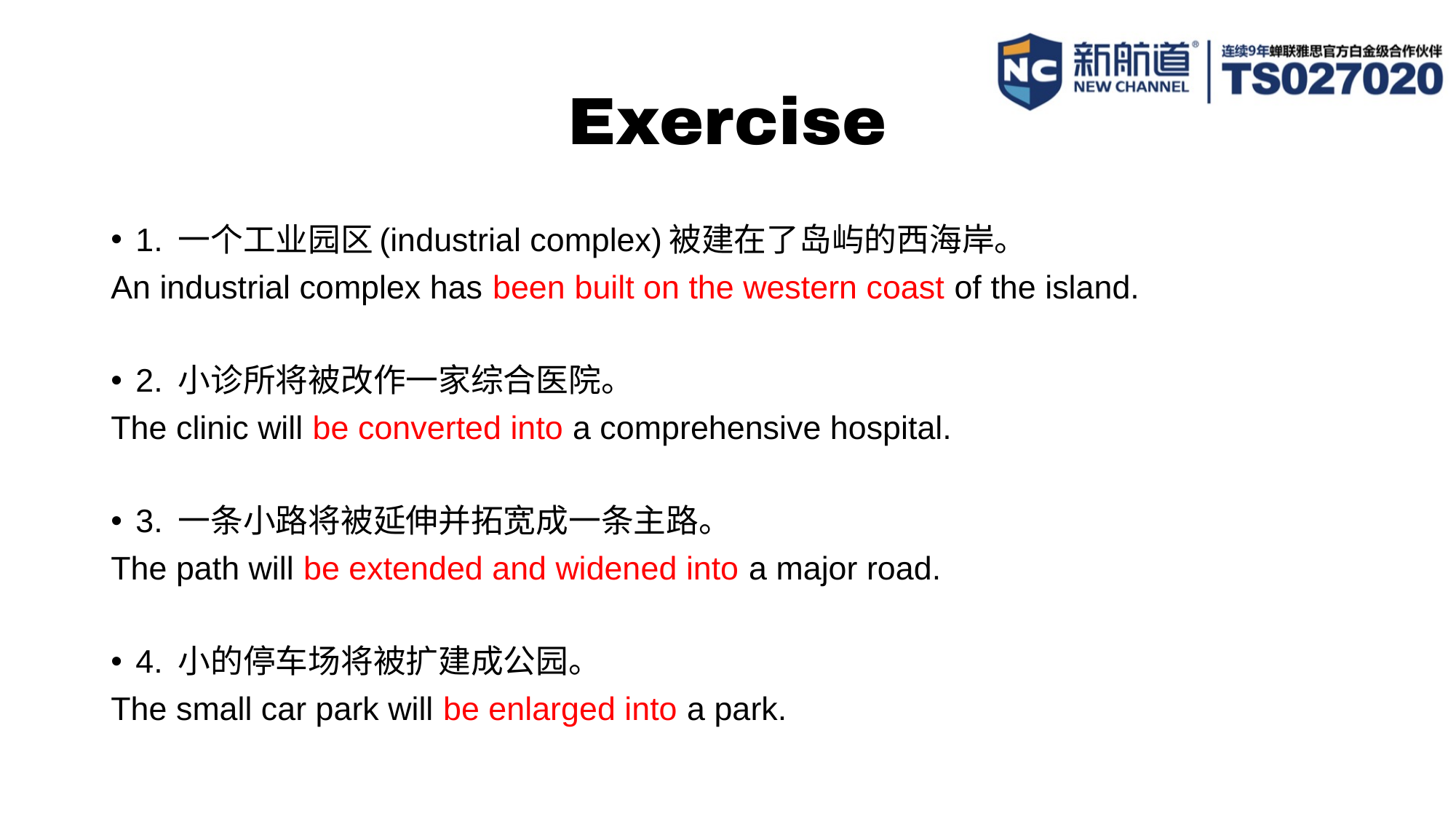

# Exercise
1. 一个工业园区(industrial complex)被建在了岛屿的西海岸。
An industrial complex has been built on the western coast of the island.

2. 小诊所将被改作一家综合医院。
The clinic will be converted into a comprehensive hospital.

3. 一条小路将被延伸并拓宽成一条主路。
The path will be extended and widened into a major road.

4. 小的停车场将被扩建成公园。
The small car park will be enlarged into a park.